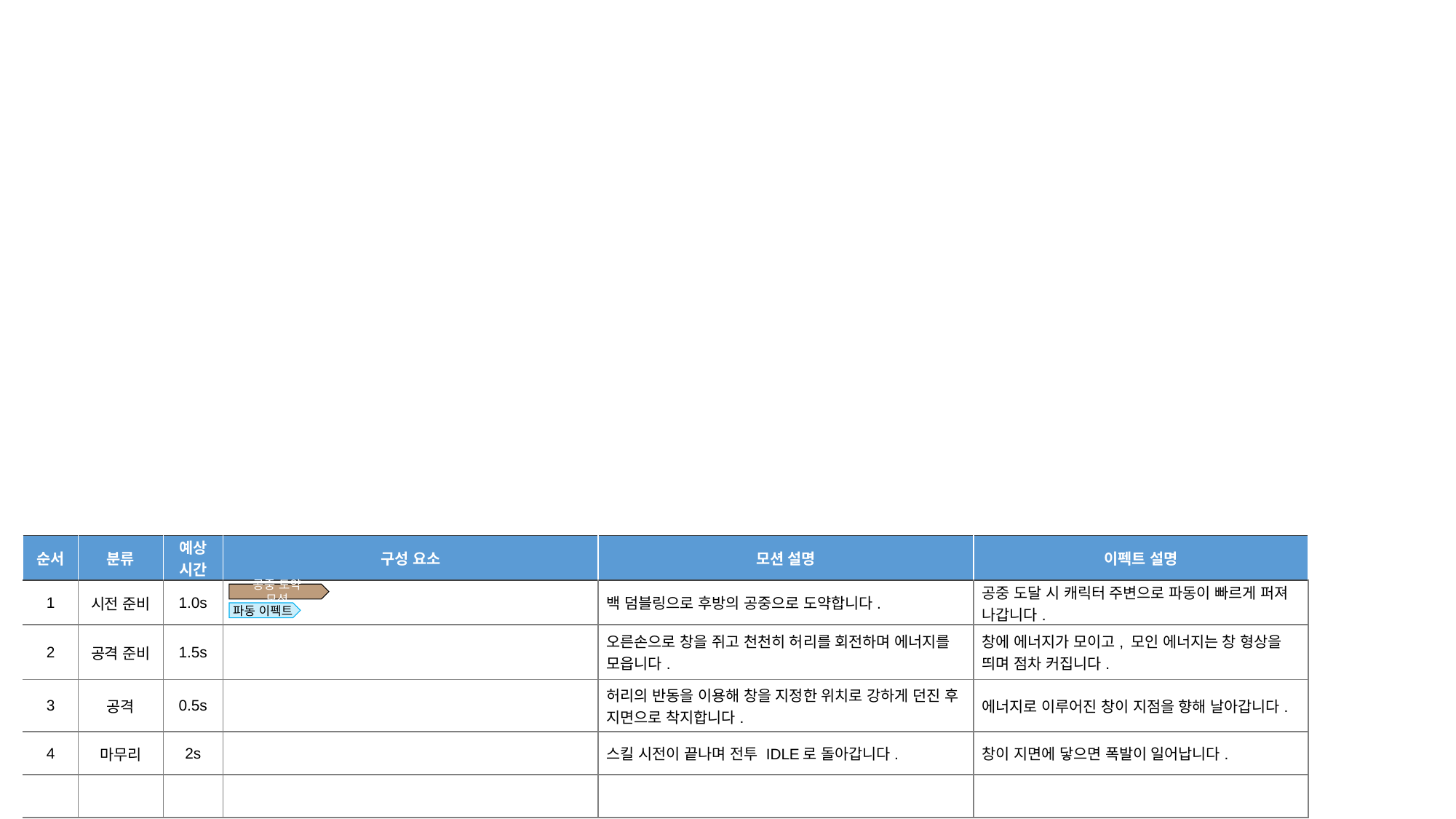

| 순서 | 분류 | 예상 시간 | 구성 요소 | 모션 설명 | 이펙트 설명 |
| --- | --- | --- | --- | --- | --- |
| 1 | 시전 준비 | 1.0s |  | 백 덤블링으로 후방의 공중으로 도약합니다. | 공중 도달 시 캐릭터 주변으로 파동이 빠르게 퍼져 나갑니다. |
| 2 | 공격 준비 | 1.5s |  | 오른손으로 창을 쥐고 천천히 허리를 회전하며 에너지를 모읍니다. | 창에 에너지가 모이고, 모인 에너지는 창 형상을 띄며 점차 커집니다. |
| 3 | 공격 | 0.5s |  | 허리의 반동을 이용해 창을 지정한 위치로 강하게 던진 후 지면으로 착지합니다. | 에너지로 이루어진 창이 지점을 향해 날아갑니다. |
| 4 | 마무리 | 2s |  | 스킬 시전이 끝나며 전투 IDLE로 돌아갑니다. | 창이 지면에 닿으면 폭발이 일어납니다. |
|  |  |  |  |  |  |
공중 도약 모션
파동 이펙트